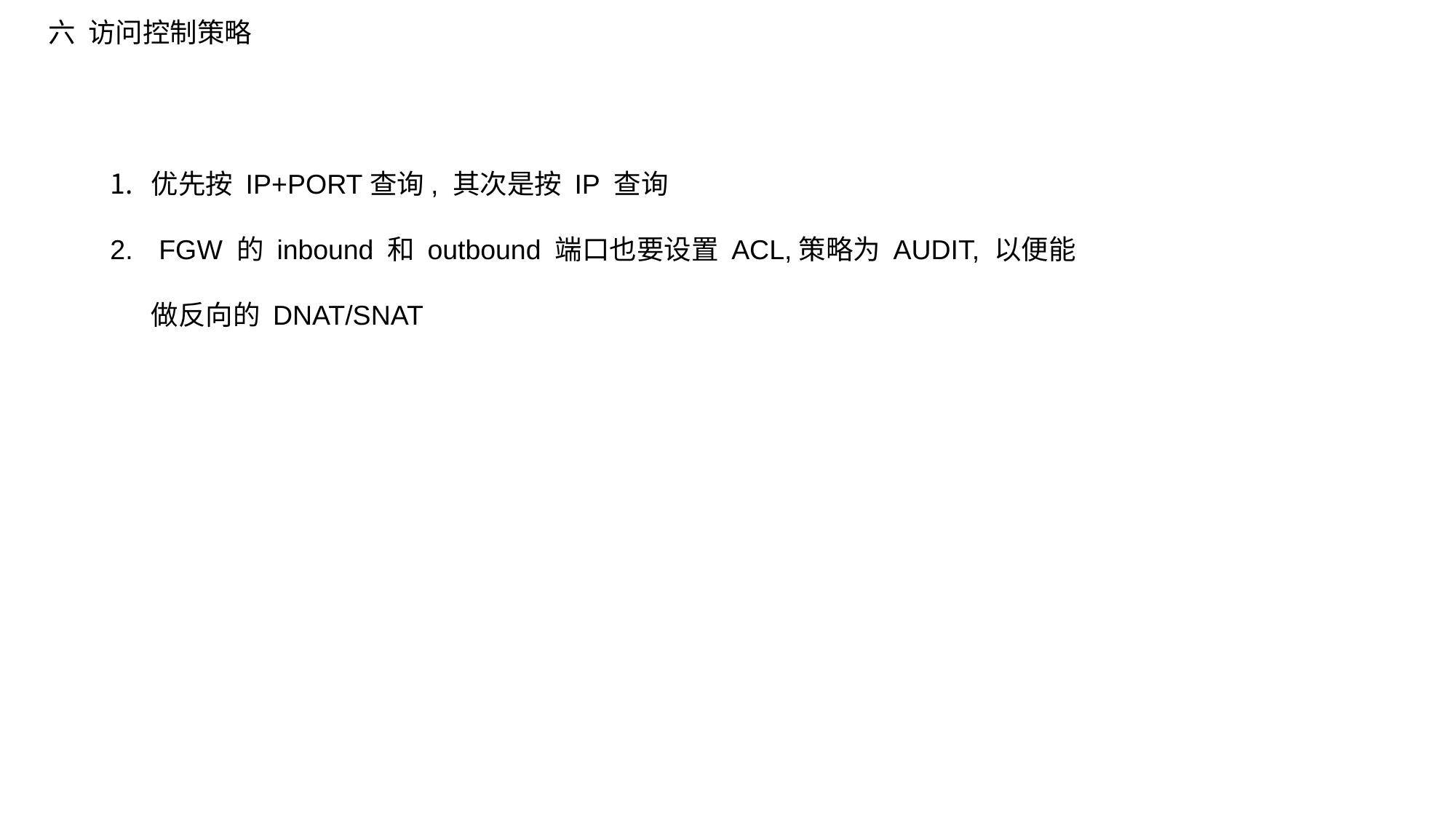

六  访问控制策略
优先按 IP+PORT查询, 其次是按 IP 查询
 FGW 的 inbound 和 outbound 端口也要设置 ACL,策略为 AUDIT, 以便能做反向的 DNAT/SNAT